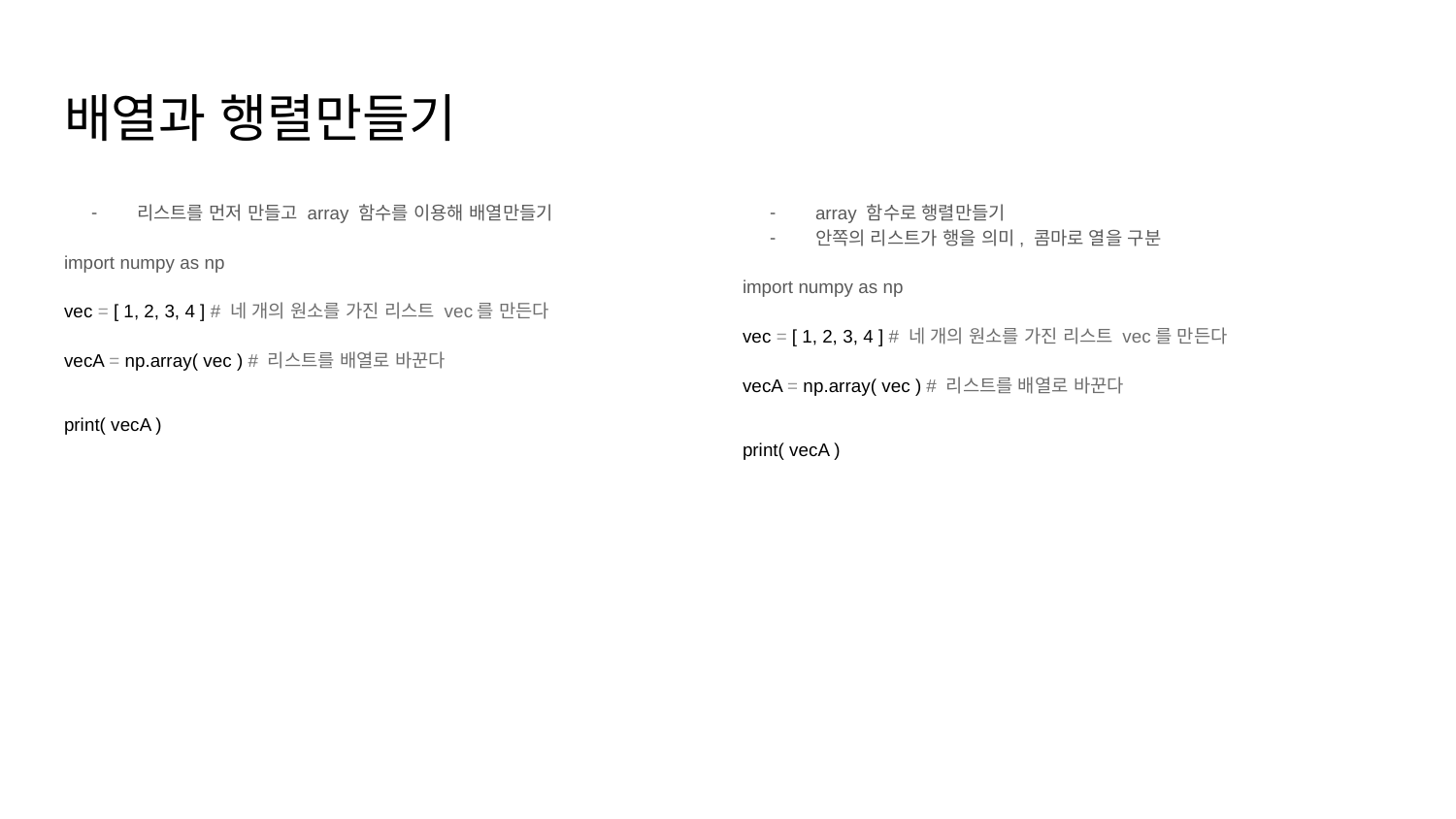

# 배열과 행렬만들기
리스트를 먼저 만들고 array 함수를 이용해 배열만들기
import numpy as np
vec = [ 1, 2, 3, 4 ] # 네 개의 원소를 가진 리스트 vec를 만든다
vecA = np.array( vec ) # 리스트를 배열로 바꾼다
print( vecA )

array 함수로 행렬만들기
안쪽의 리스트가 행을 의미, 콤마로 열을 구분
import numpy as np
vec = [ 1, 2, 3, 4 ] # 네 개의 원소를 가진 리스트 vec를 만든다
vecA = np.array( vec ) # 리스트를 배열로 바꾼다
print( vecA )